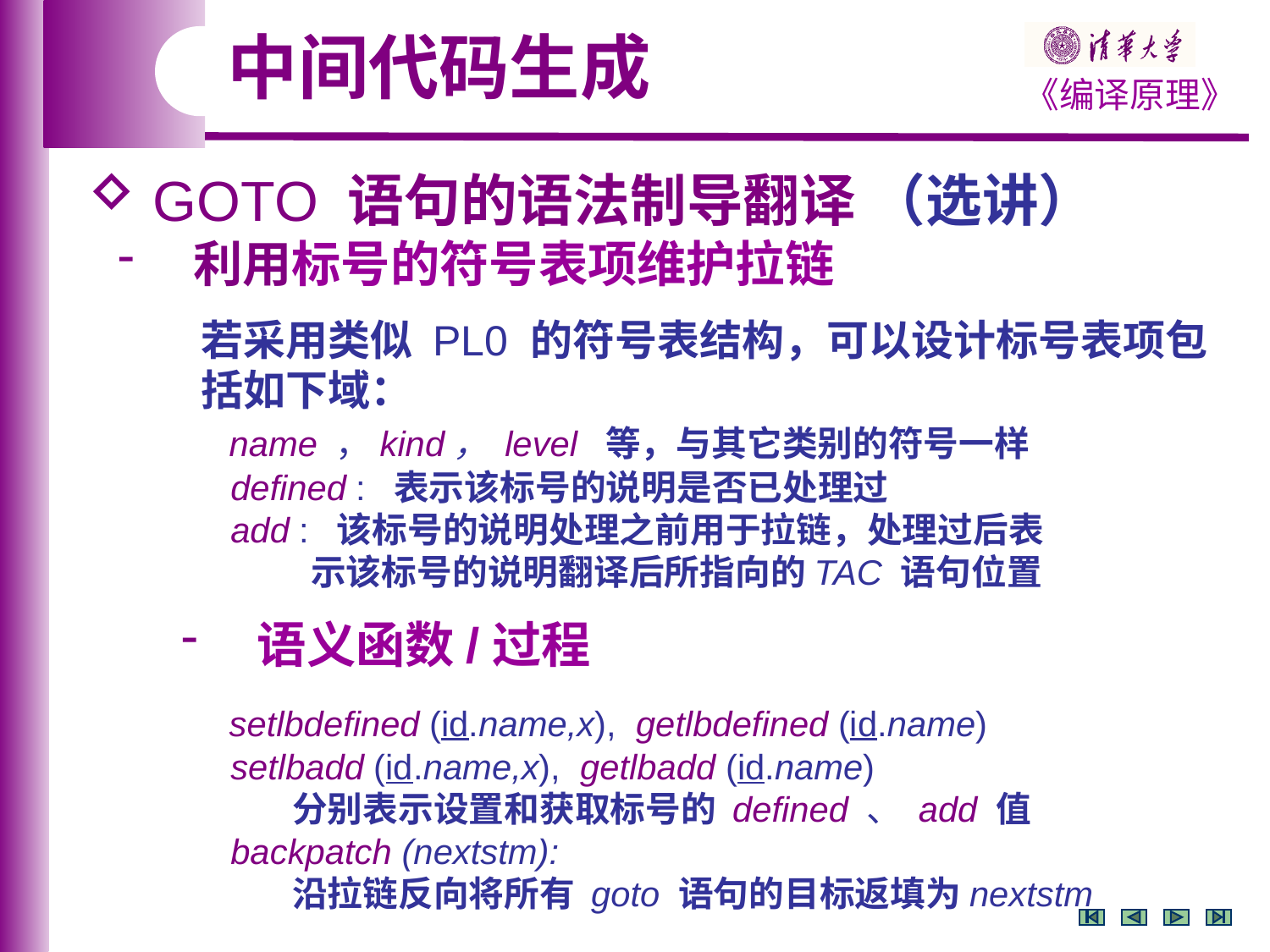

中间代码生成
 GOTO 语句的语法制导翻译 （选讲）
   利用标号的符号表项维护拉链

 若采用类似 PL0 的符号表结构，可以设计标号表项包
 括如下域：
    name ，kind， level  等，与其它类别的符号一样
     defined :  表示该标号的说明是否已处理过
     add :  该标号的说明处理之前用于拉链，处理过后表
               示该标号的说明翻译后所指向的TAC 语句位置

   语义函数/过程

    setlbdefined (id.name,x),  getlbdefined (id.name)
     setlbadd (id.name,x),  getlbadd (id.name)
             分别表示设置和获取标号的 defined 、 add 值
     backpatch (nextstm):
             沿拉链反向将所有 goto 语句的目标返填为nextstm